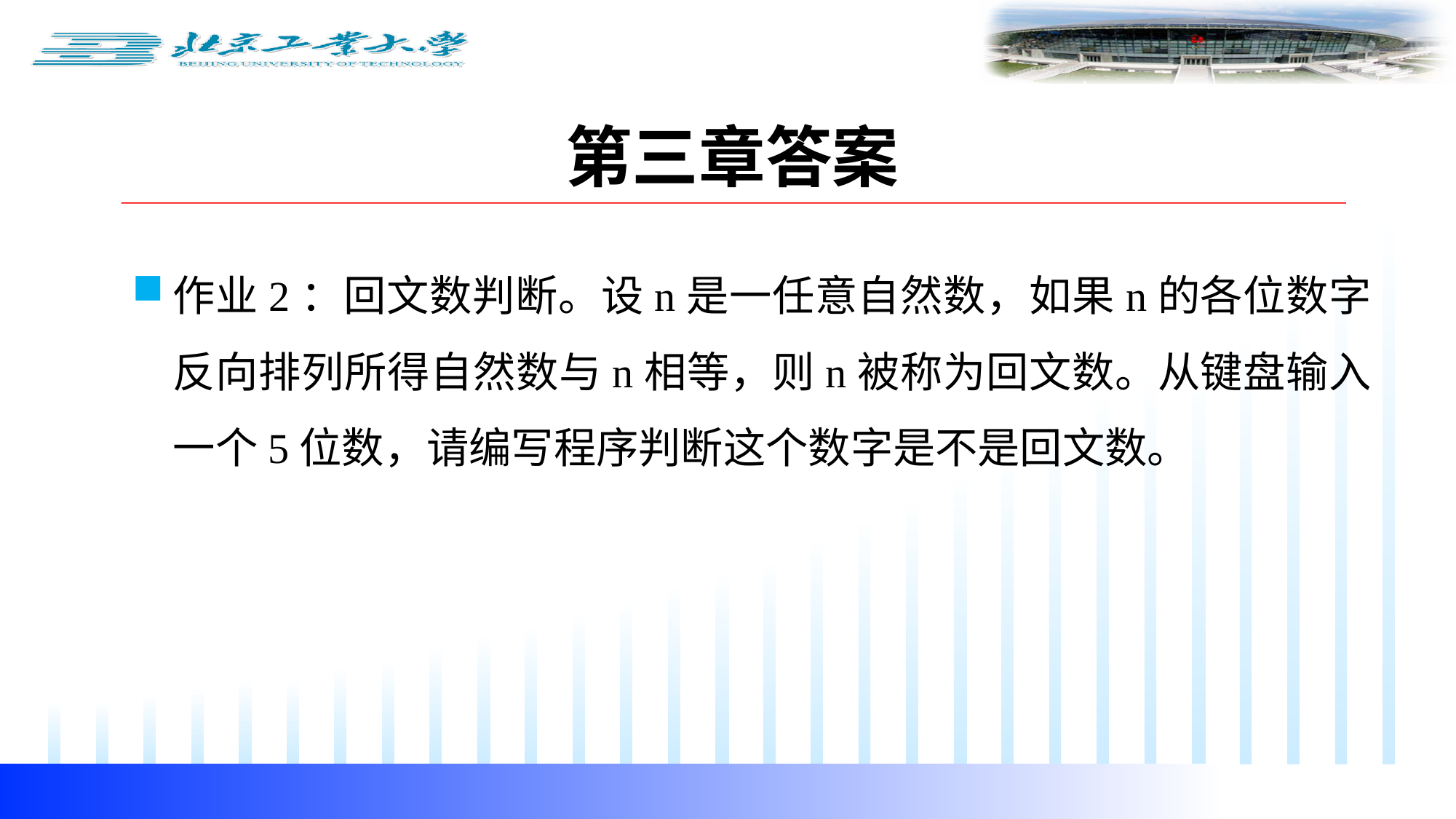

第三章答案
作业2：回文数判断。设n是一任意自然数，如果n的各位数字反向排列所得自然数与n相等，则n被称为回文数。从键盘输入一个5位数，请编写程序判断这个数字是不是回文数。